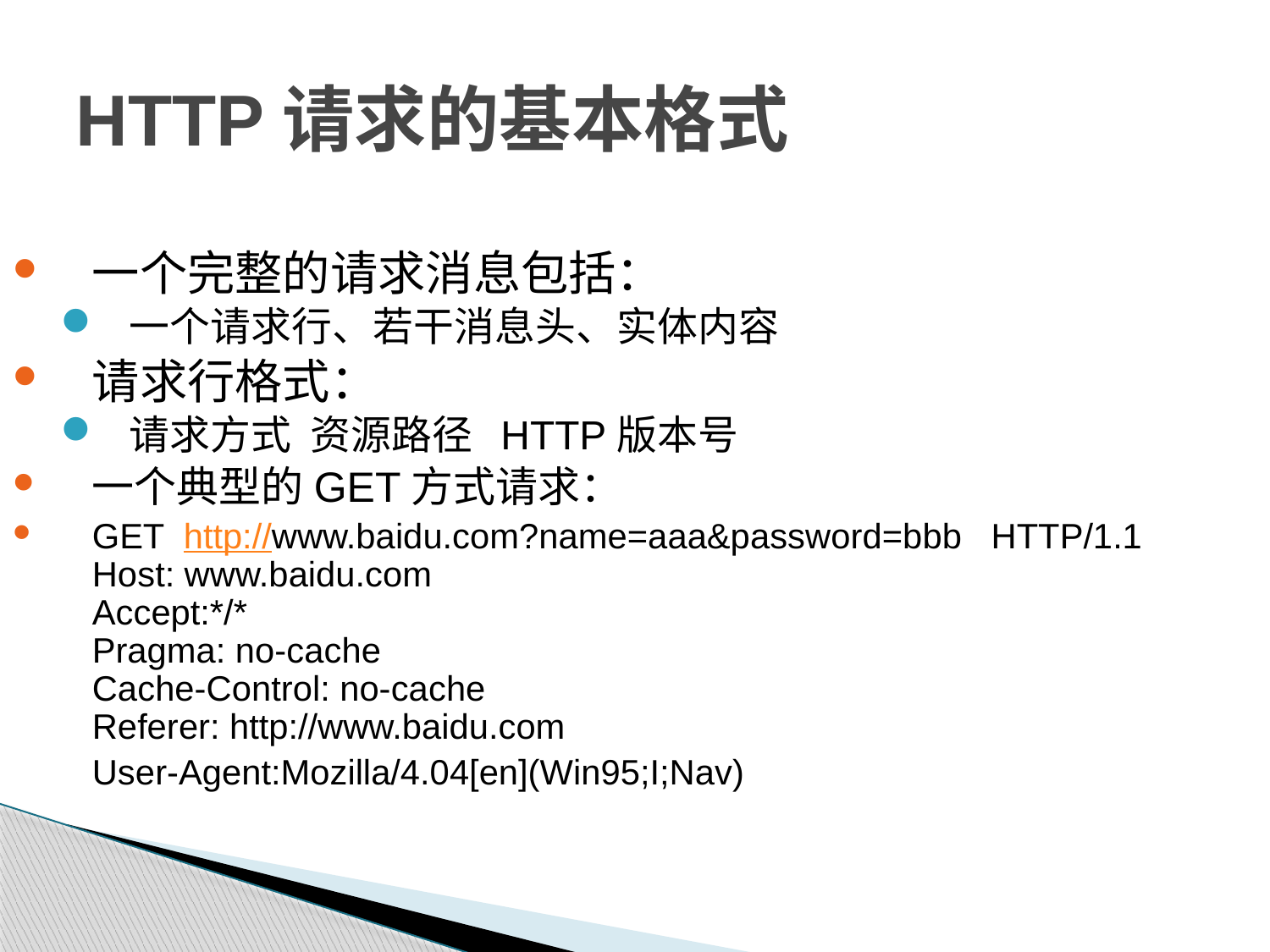

# HTTP请求的基本格式
一个完整的请求消息包括：
一个请求行、若干消息头、实体内容
请求行格式：
请求方式  资源路径  HTTP版本号
一个典型的GET方式请求：
GET  http://www.baidu.com?name=aaa&password=bbb   HTTP/1.1
Host: www.baidu.com
Accept:*/*
Pragma: no-cache
Cache-Control: no-cache
Referer: http://www.baidu.com
	User-Agent:Mozilla/4.04[en](Win95;I;Nav)